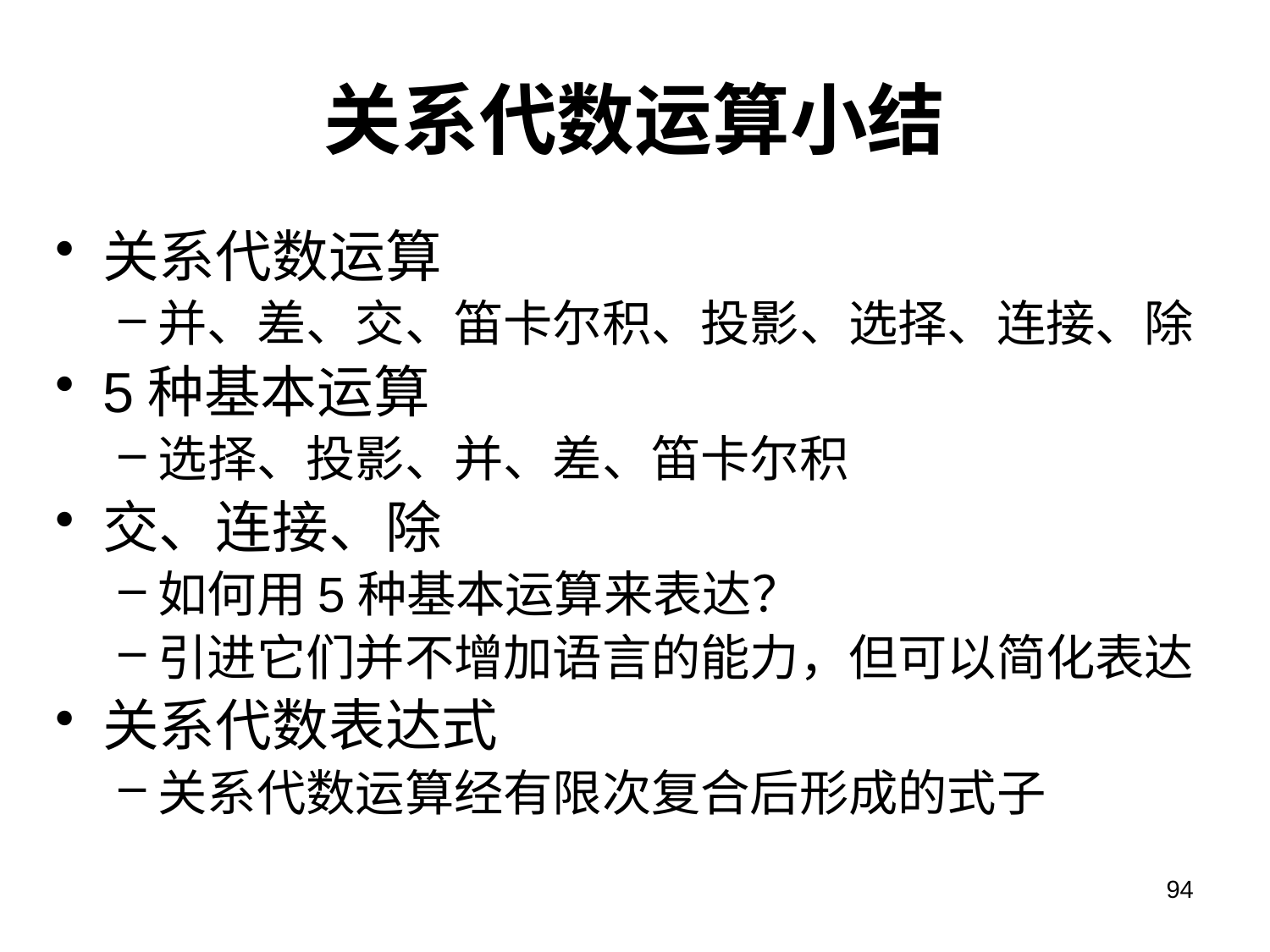

# 关系代数运算小结
关系代数运算
并、差、交、笛卡尔积、投影、选择、连接、除
5种基本运算
选择、投影、并、差、笛卡尔积
交、连接、除
如何用5种基本运算来表达？
引进它们并不增加语言的能力，但可以简化表达
关系代数表达式
关系代数运算经有限次复合后形成的式子
94